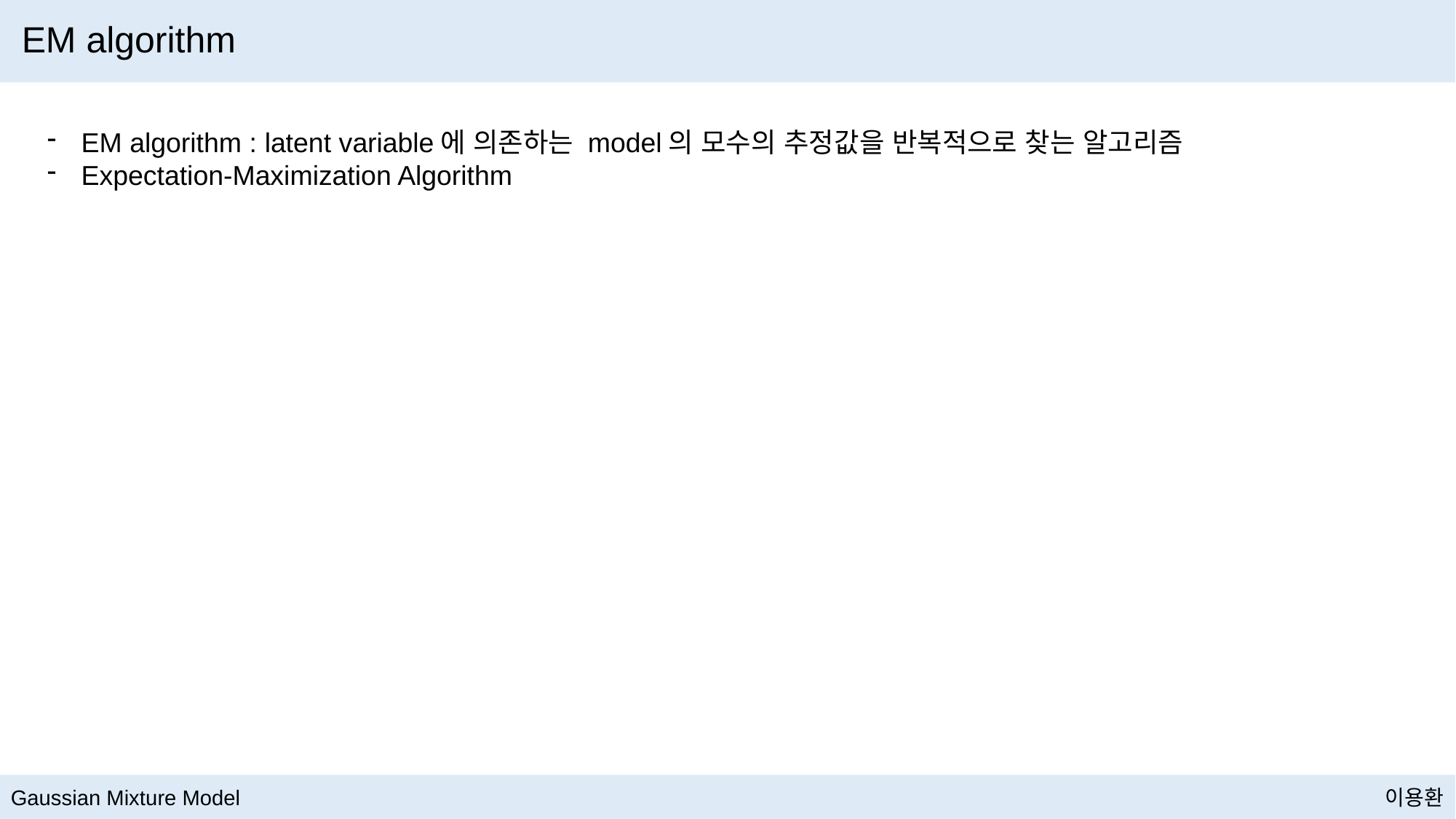

# EM algorithm
EM algorithm : latent variable에 의존하는 model의 모수의 추정값을 반복적으로 찾는 알고리즘
Expectation-Maximization Algorithm